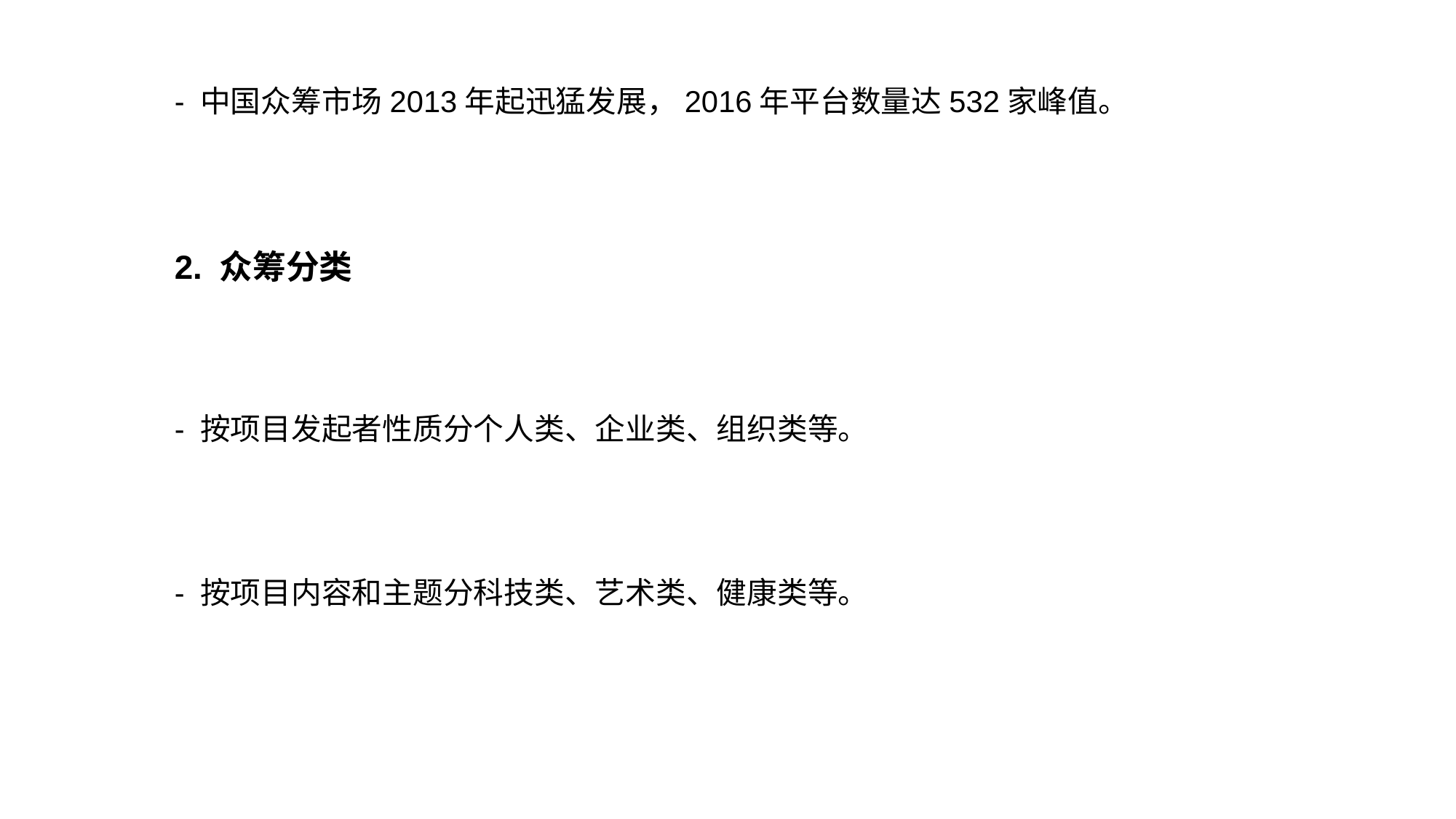

- 中国众筹市场2013年起迅猛发展，2016年平台数量达532家峰值。

2. 众筹分类
- 按项目发起者性质分个人类、企业类、组织类等。
- 按项目内容和主题分科技类、艺术类、健康类等。